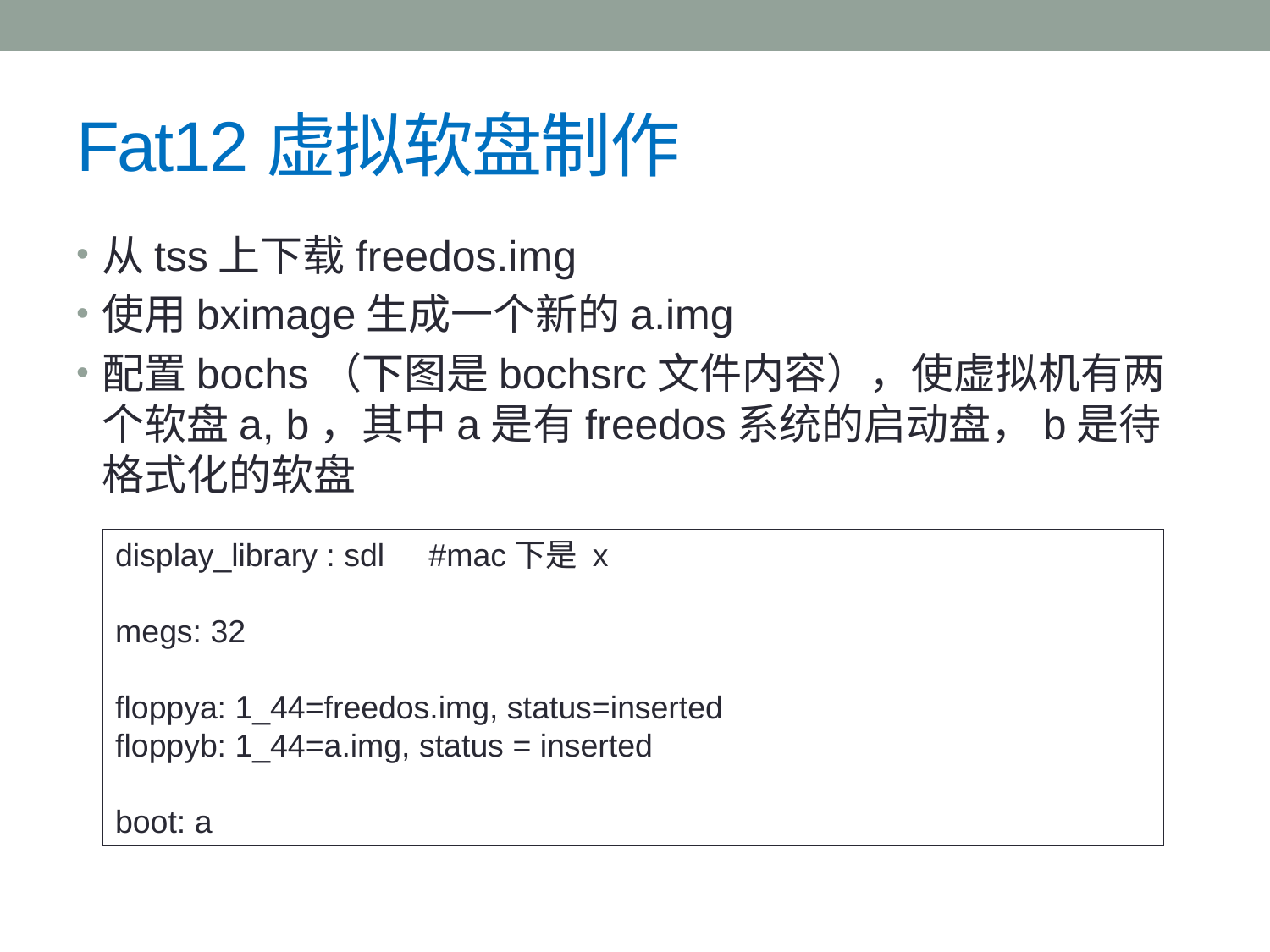

# Fat12虚拟软盘制作
从tss上下载freedos.img
使用bximage生成一个新的a.img
配置bochs（下图是bochsrc文件内容），使虚拟机有两个软盘a, b，其中a是有freedos系统的启动盘，b是待格式化的软盘

display_library : sdl     #mac下是 x

megs: 32

floppya: 1_44=freedos.img, status=inserted
floppyb: 1_44=a.img, status = inserted

boot: a